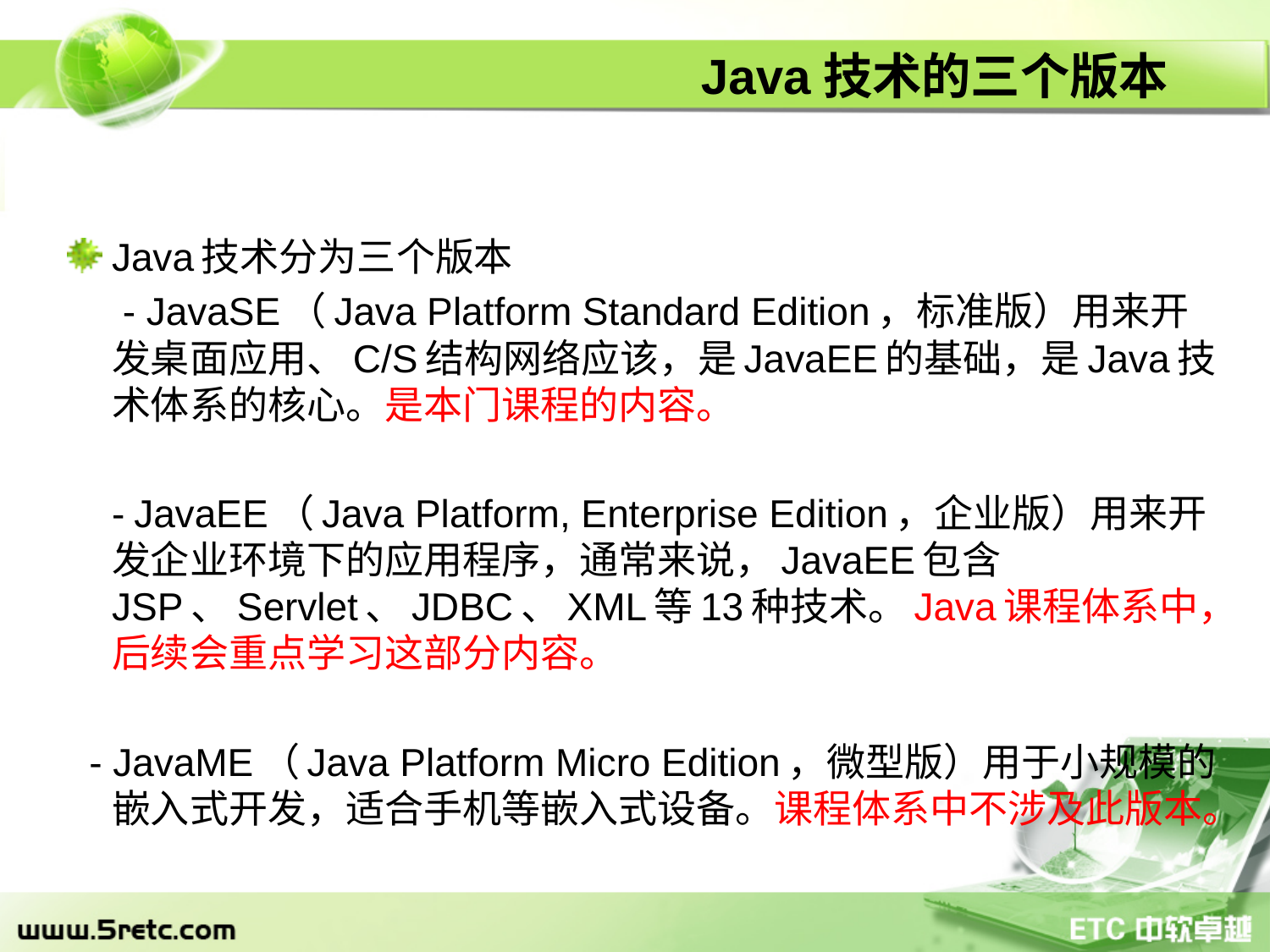

# Java技术的三个版本
Java技术分为三个版本
	 - JavaSE（Java Platform Standard Edition，标准版）用来开发桌面应用、C/S结构网络应该，是JavaEE的基础，是Java技术体系的核心。是本门课程的内容。

	- JavaEE（Java Platform, Enterprise Edition，企业版）用来开发企业环境下的应用程序，通常来说，JavaEE包含JSP、Servlet、JDBC、XML等13种技术。Java课程体系中，后续会重点学习这部分内容。

  - JavaME（Java Platform Micro Edition，微型版）用于小规模的嵌入式开发，适合手机等嵌入式设备。课程体系中不涉及此版本。